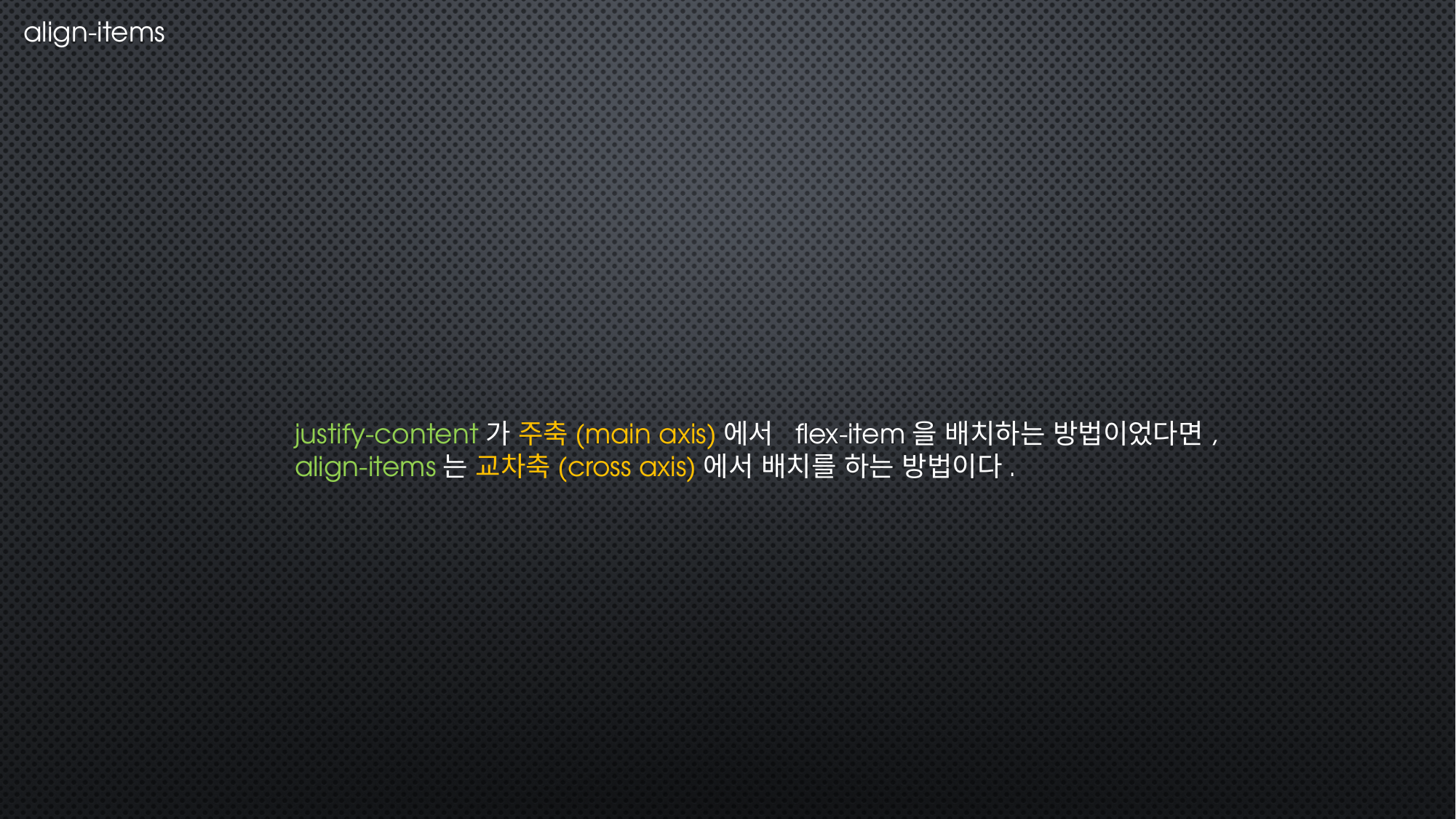

align-items
justify-content가 주축(main axis)에서  flex-item을 배치하는 방법이었다면,
align-items는 교차축(cross axis)에서 배치를 하는 방법이다.